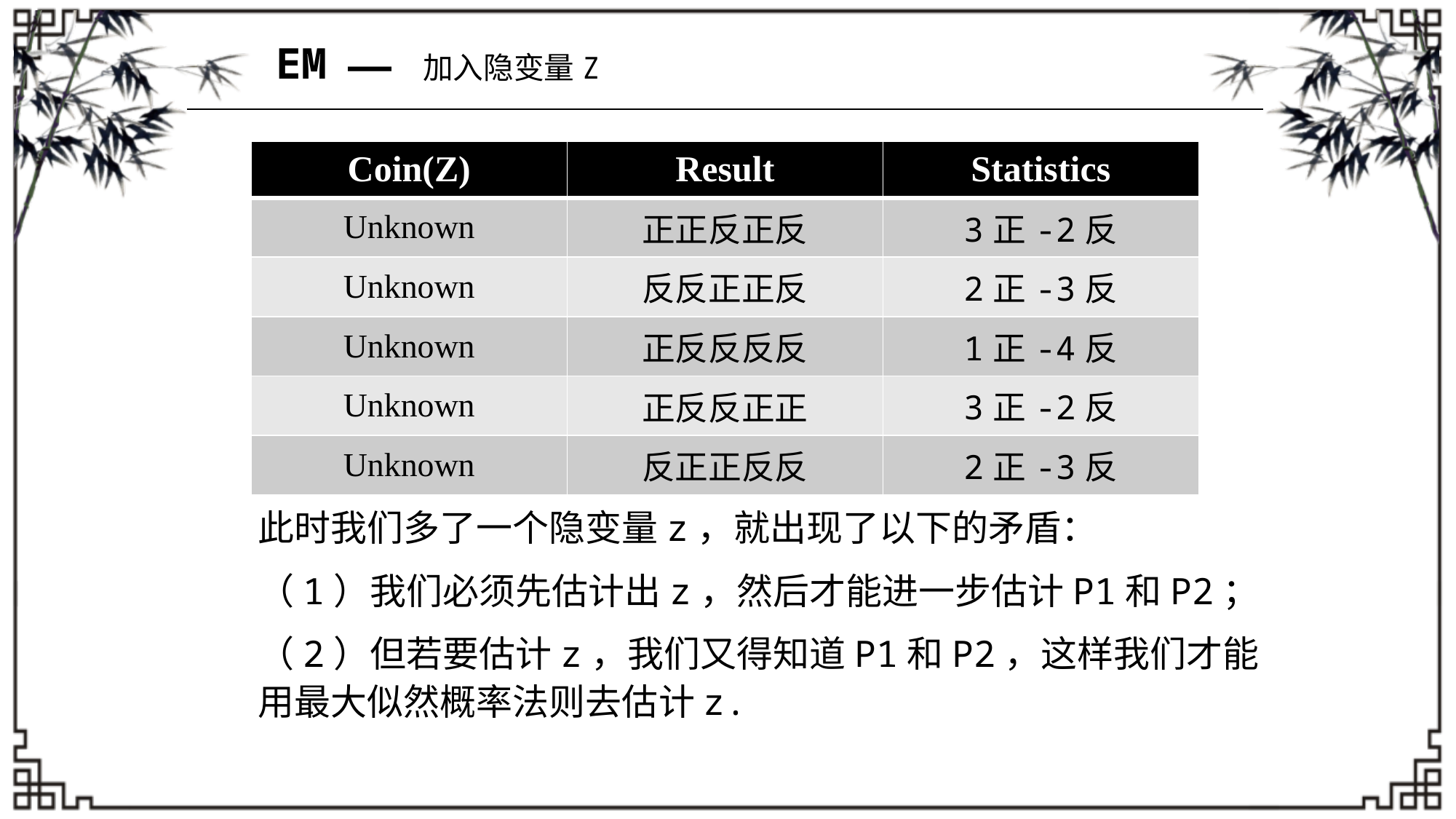

EM —— 加入隐变量Z
| Coin(Z) | Result | Statistics |
| --- | --- | --- |
| Unknown | 正正反正反 | 3正-2反 |
| Unknown | 反反正正反 | 2正-3反 |
| Unknown | 正反反反反 | 1正-4反 |
| Unknown | 正反反正正 | 3正-2反 |
| Unknown | 反正正反反 | 2正-3反 |
此时我们多了一个隐变量z，就出现了以下的矛盾：
（1）我们必须先估计出z，然后才能进一步估计P1和P2；
（2）但若要估计z，我们又得知道P1和P2，这样我们才能用最大似然概率法则去估计z.